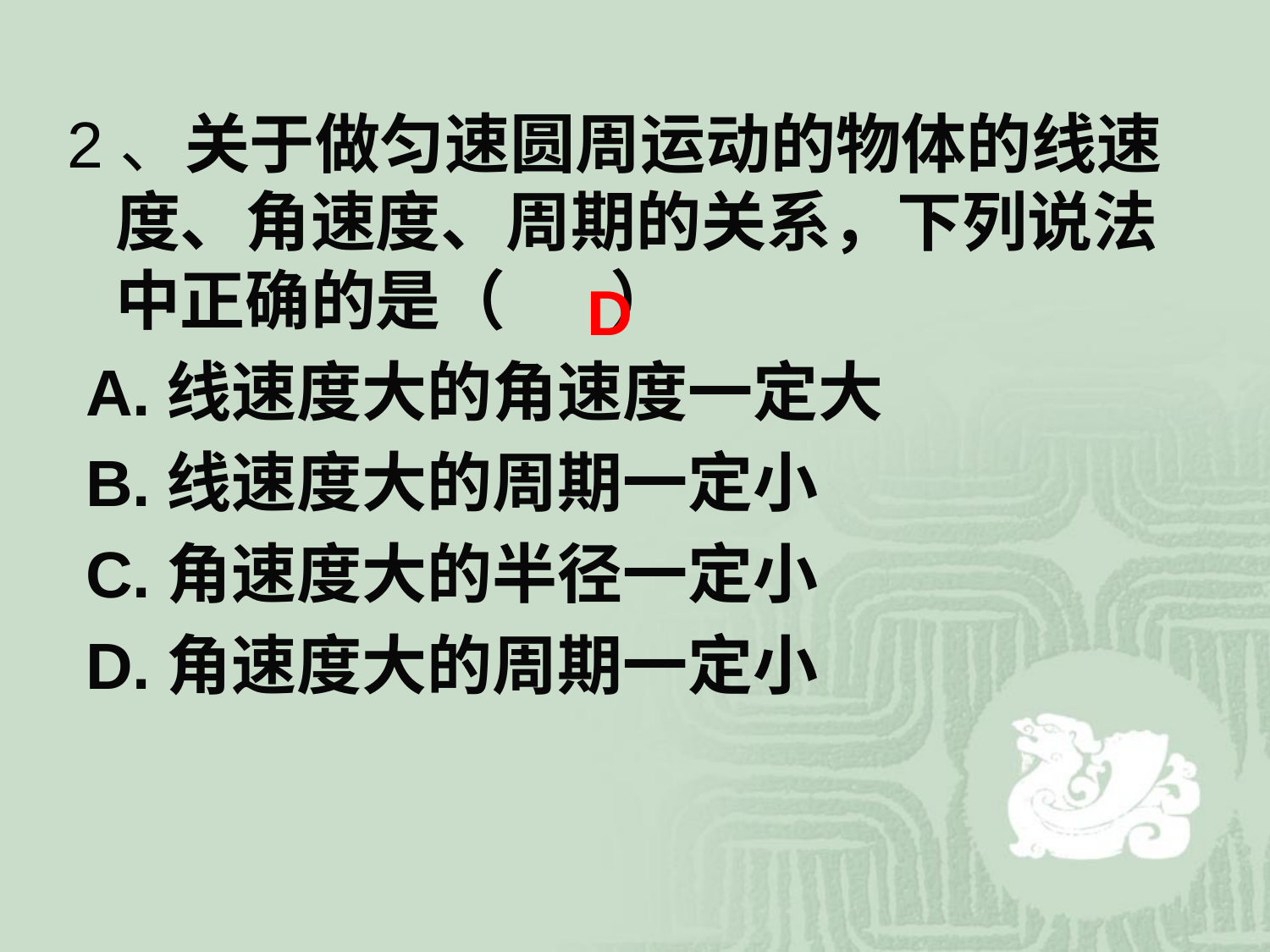

2、关于做匀速圆周运动的物体的线速度、角速度、周期的关系，下列说法中正确的是（       ）
 A.线速度大的角速度一定大
 B.线速度大的周期一定小
 C.角速度大的半径一定小
 D.角速度大的周期一定小

D